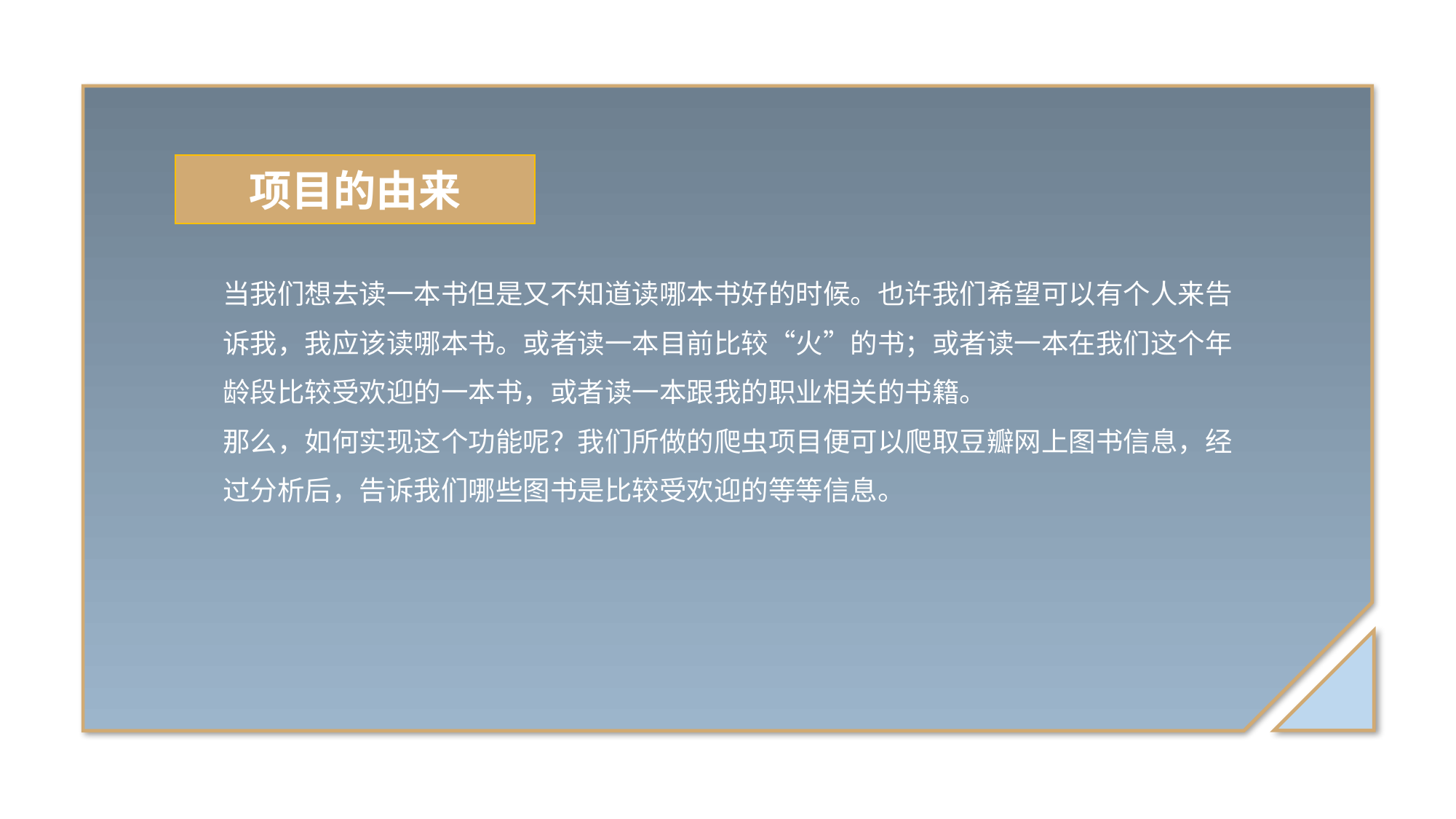

项目的由来
当我们想去读一本书但是又不知道读哪本书好的时候。也许我们希望可以有个人来告诉我，我应该读哪本书。或者读一本目前比较“火”的书；或者读一本在我们这个年龄段比较受欢迎的一本书，或者读一本跟我的职业相关的书籍。
那么，如何实现这个功能呢？我们所做的爬虫项目便可以爬取豆瓣网上图书信息，经过分析后，告诉我们哪些图书是比较受欢迎的等等信息。